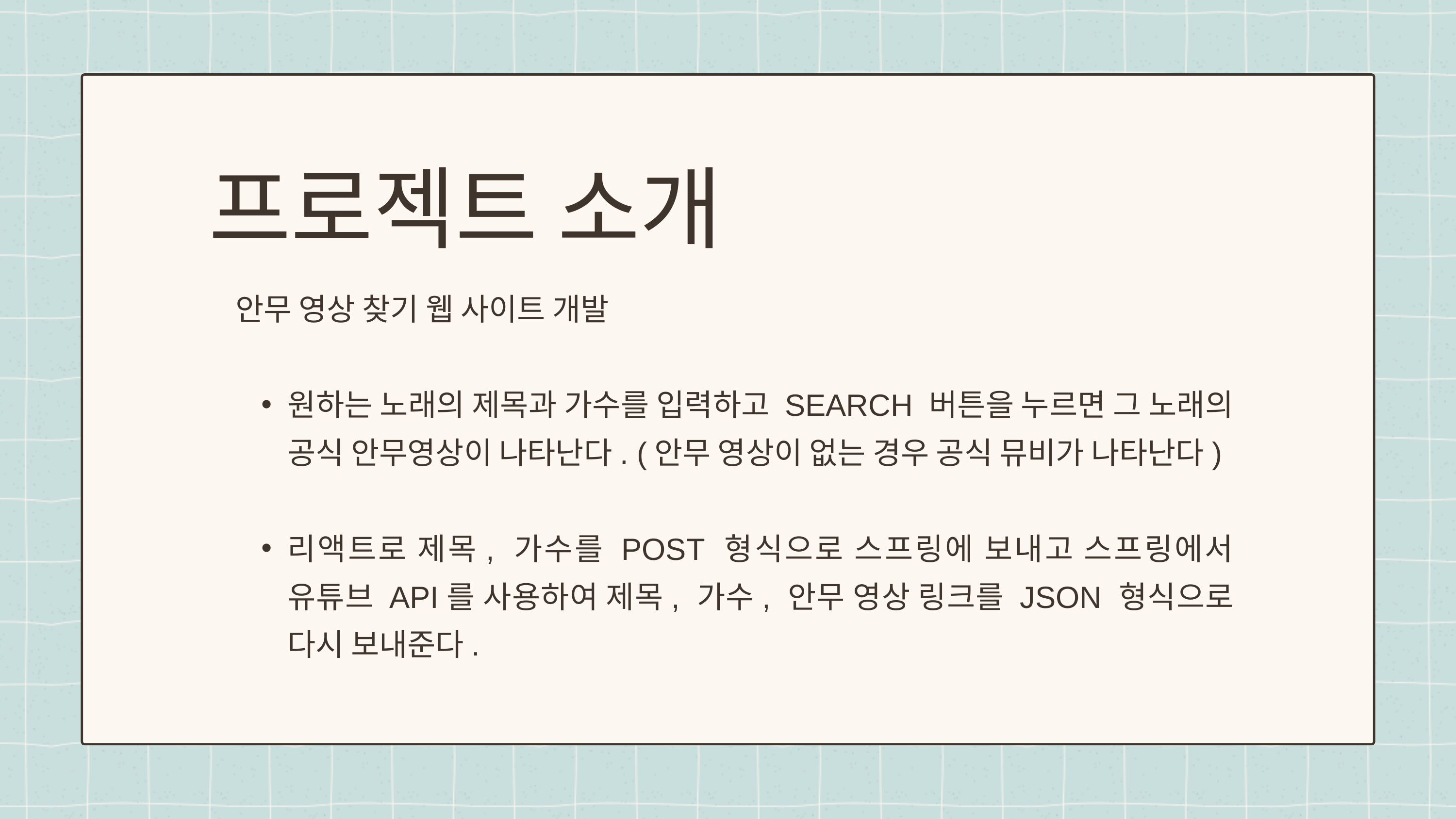

프로젝트 소개
안무 영상 찾기 웹 사이트 개발

원하는 노래의 제목과 가수를 입력하고 SEARCH 버튼을 누르면 그 노래의 공식 안무영상이 나타난다. (안무 영상이 없는 경우 공식 뮤비가 나타난다)

리액트로 제목, 가수를 POST 형식으로 스프링에 보내고 스프링에서 유튜브 API를 사용하여 제목, 가수, 안무 영상 링크를 JSON 형식으로 다시 보내준다.